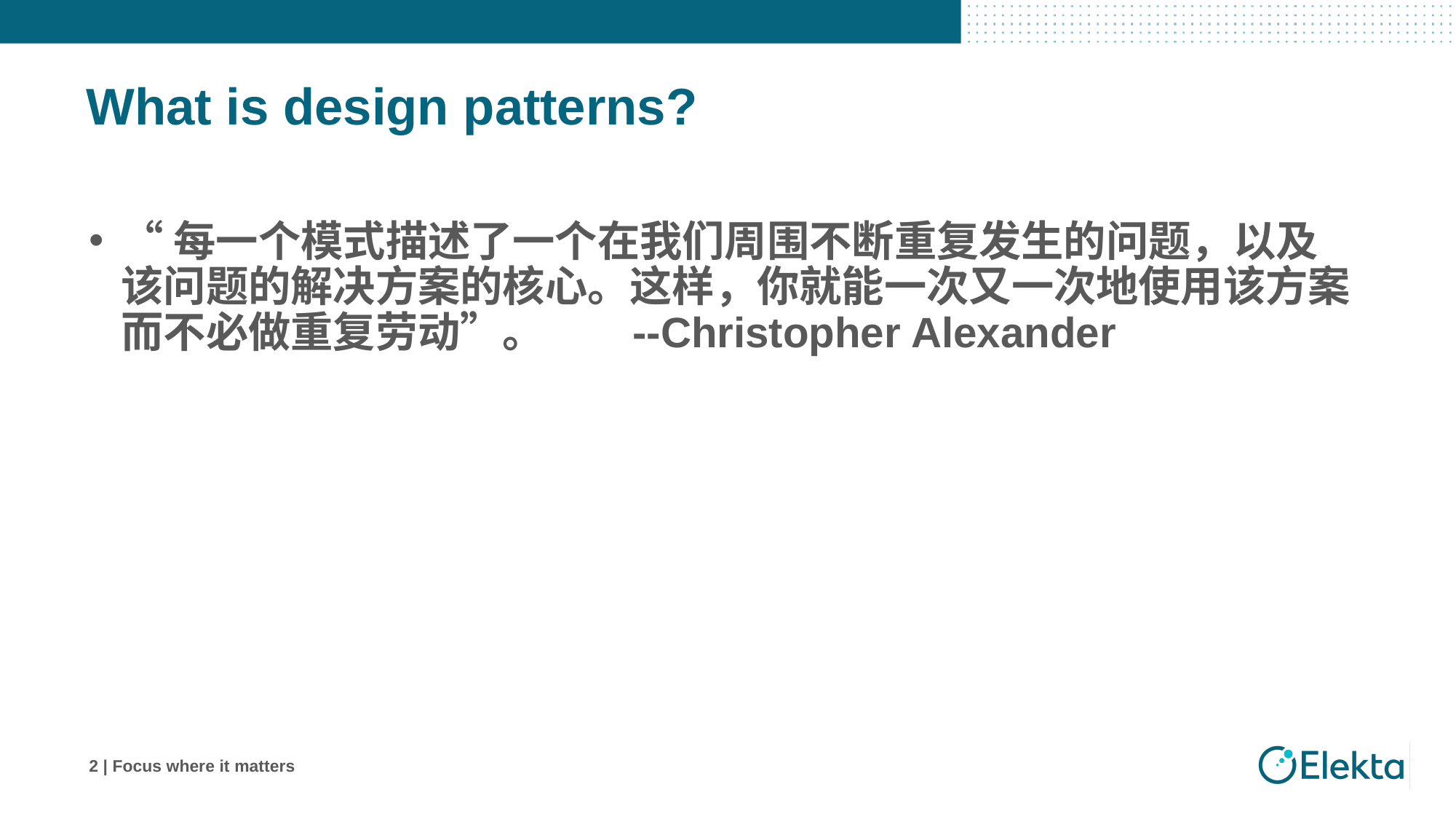

# What is design patterns?

“每一个模式描述了一个在我们周围不断重复发生的问题，以及该问题的解决方案的核心。这样，你就能一次又一次地使用该方案而不必做重复劳动”。        --Christopher Alexander